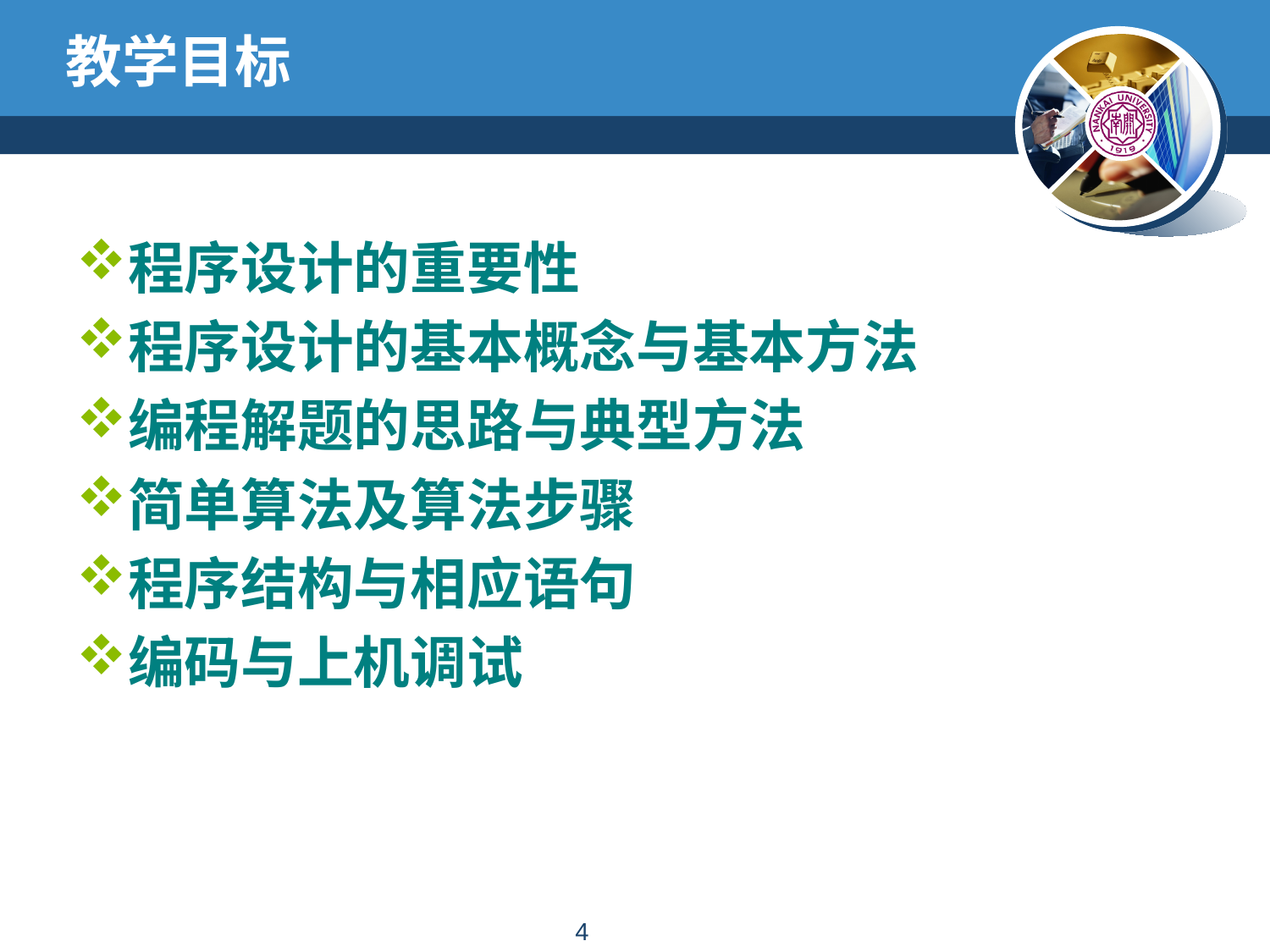

# 教学目标
程序设计的重要性
程序设计的基本概念与基本方法
编程解题的思路与典型方法
简单算法及算法步骤
程序结构与相应语句
编码与上机调试
4